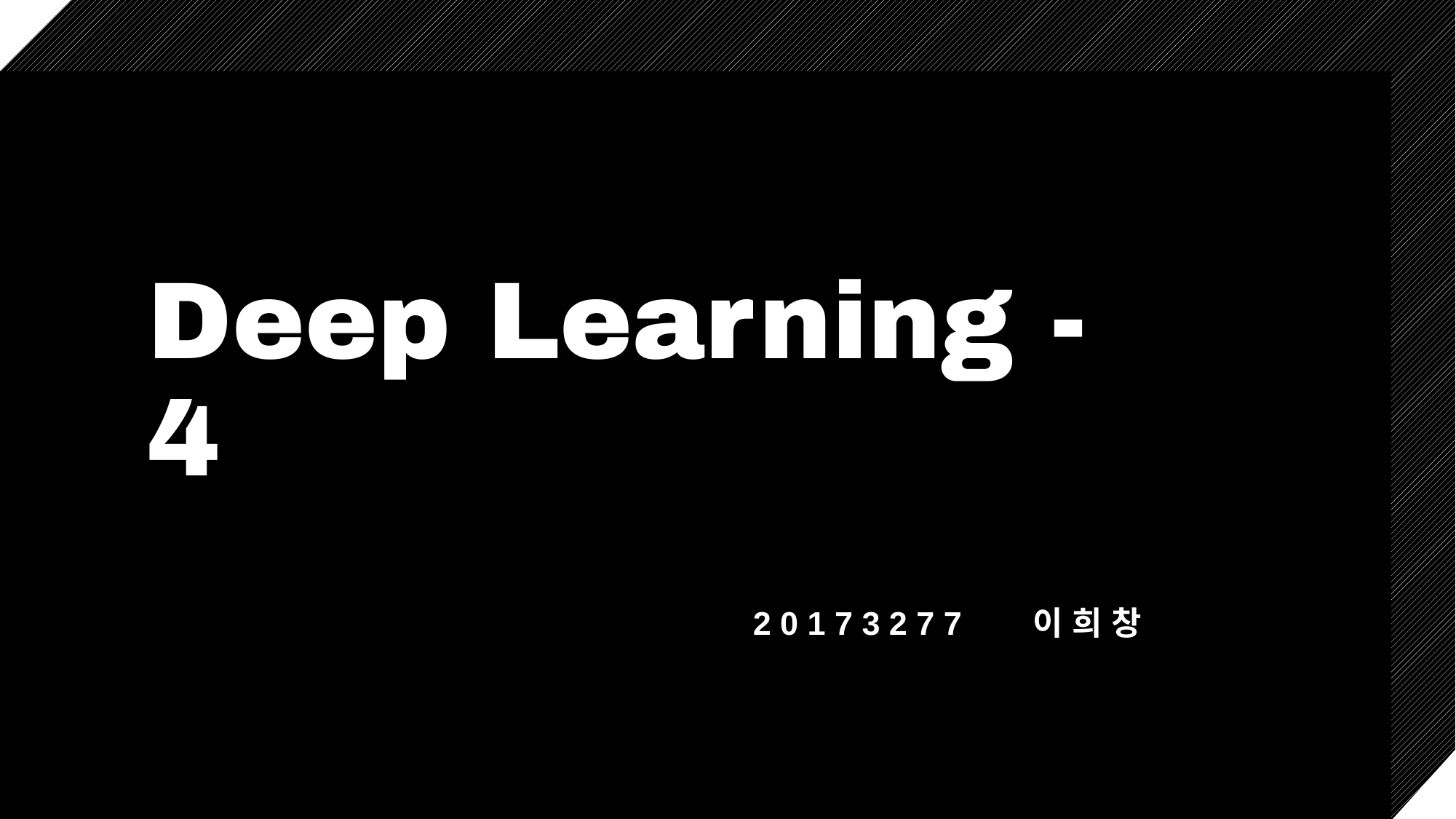

# Deep Learning - 4
20173277   이희창